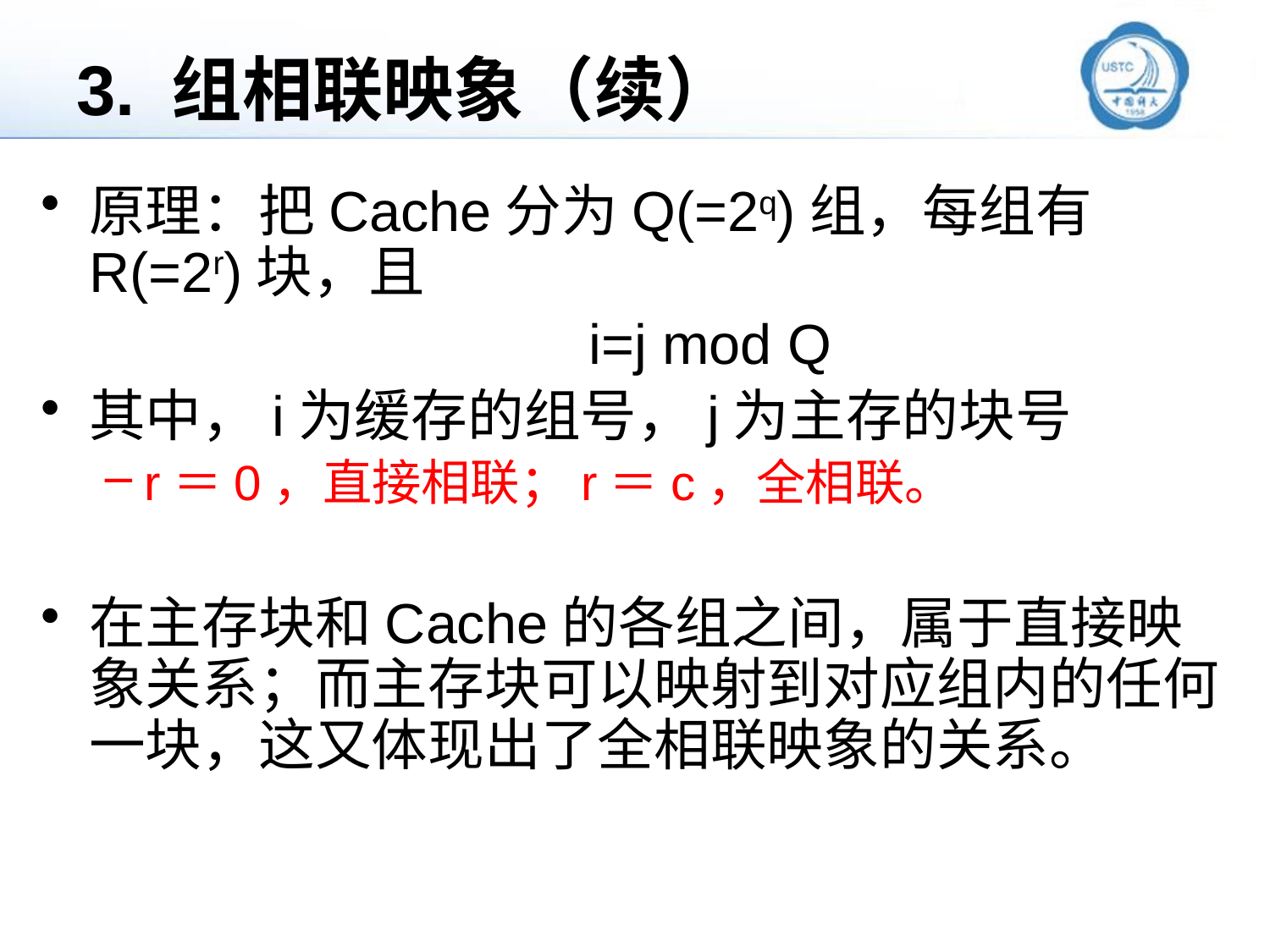

# 3. 组相联映象（续）
原理：把Cache分为Q(=2q)组，每组有R(=2r)块，且
          i=j mod Q
其中，i为缓存的组号，j为主存的块号
r＝0，直接相联；r＝c，全相联。

在主存块和Cache的各组之间，属于直接映象关系；而主存块可以映射到对应组内的任何一块，这又体现出了全相联映象的关系。